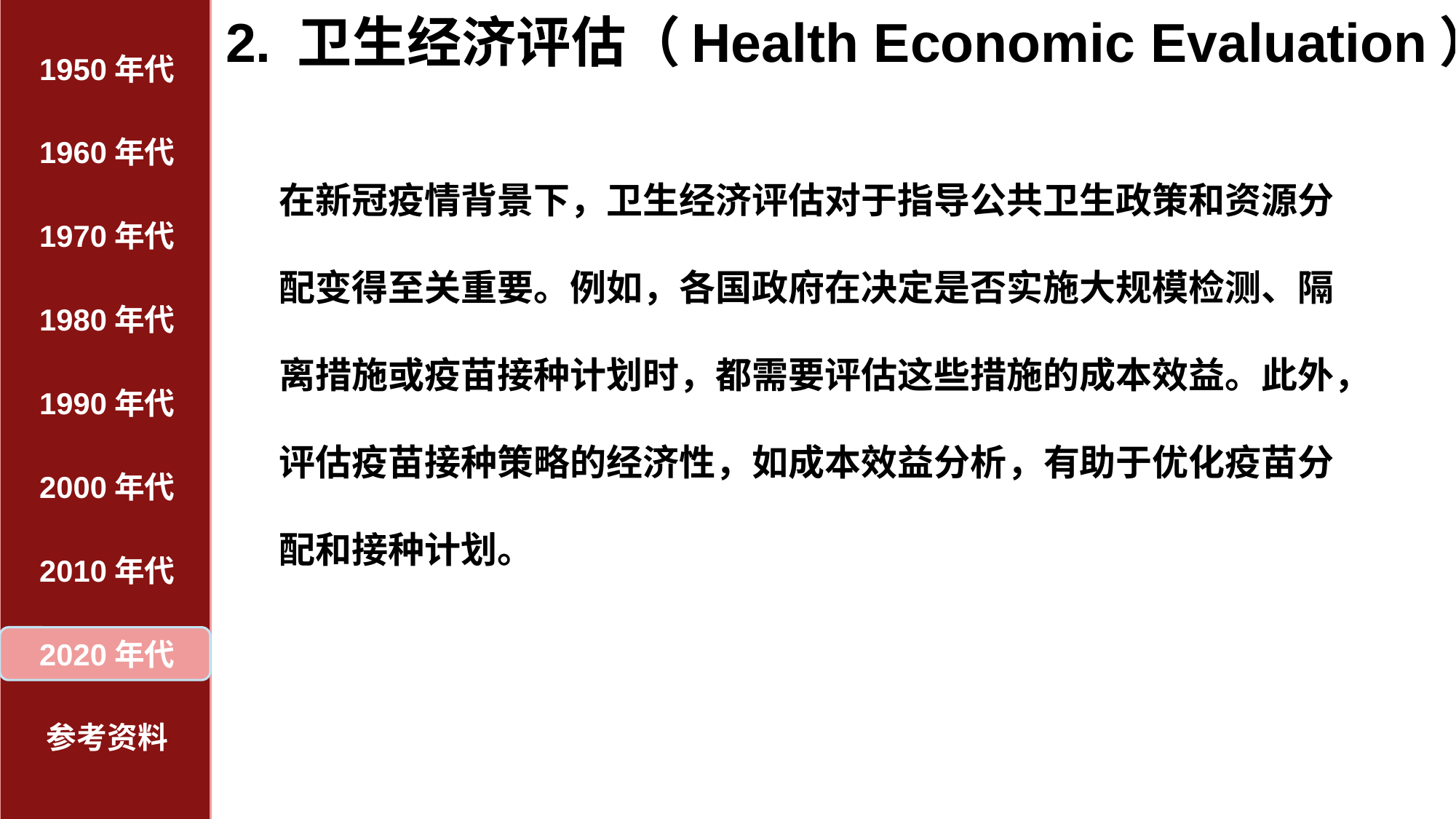

# 2. 卫生经济评估（Health Economic Evaluation）：

1950年代
1960年代
在新冠疫情背景下，卫生经济评估对于指导公共卫生政策和资源分配变得至关重要。例如，各国政府在决定是否实施大规模检测、隔离措施或疫苗接种计划时，都需要评估这些措施的成本效益。此外，评估疫苗接种策略的经济性，如成本效益分析，有助于优化疫苗分配和接种计划。
1970年代
1980年代

1990年代

2000年代
2010年代

2020年代
参考资料